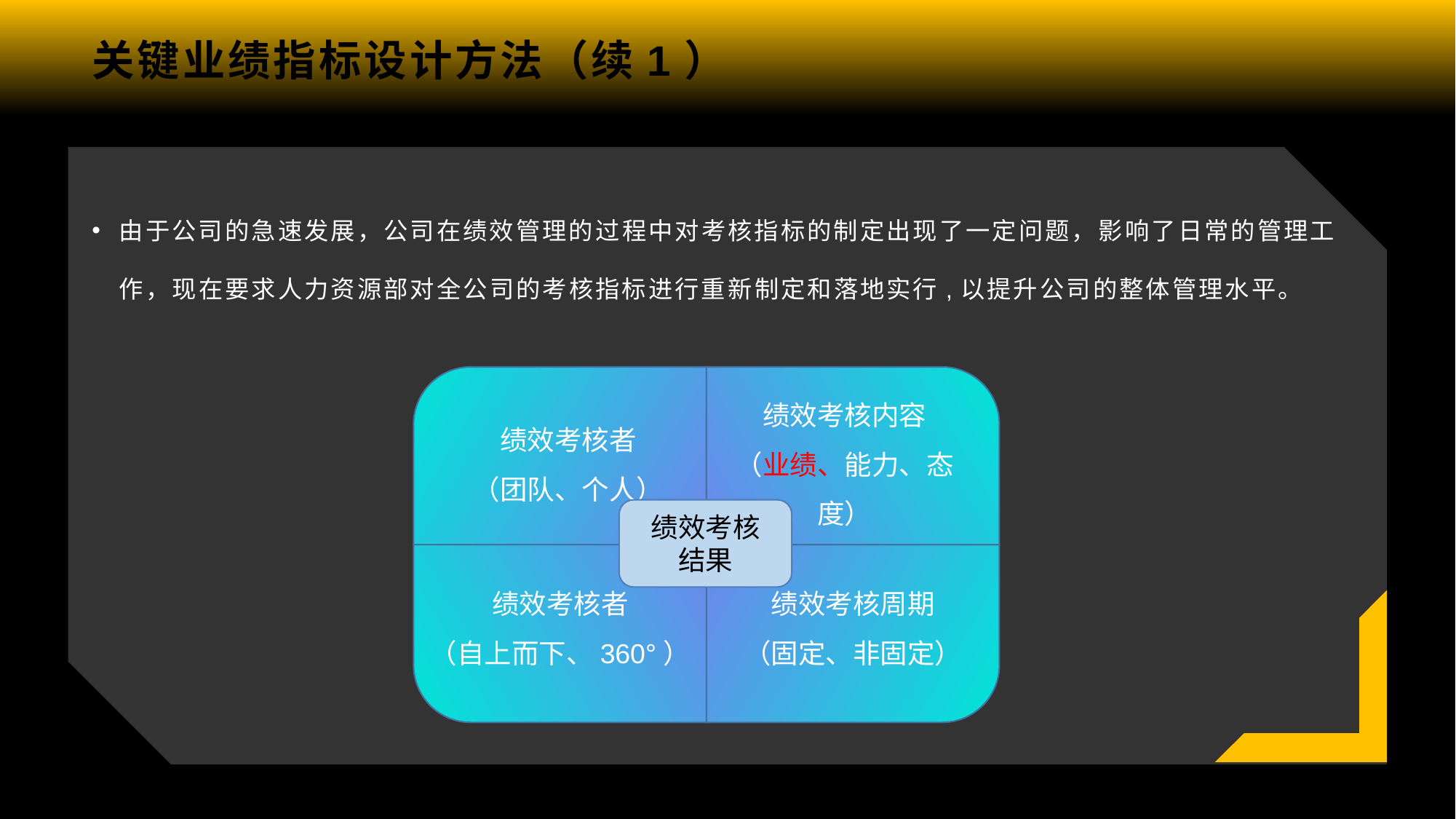

# 关键业绩指标设计方法（续1）

由于公司的急速发展，公司在绩效管理的过程中对考核指标的制定出现了一定问题，影响了日常的管理工作，现在要求人力资源部对全公司的考核指标进行重新制定和落地实行,以提升公司的整体管理水平。

绩效考核者
（团队、个人）
绩效考核内容
（业绩、能力、态度）

绩效考核者
（自上而下、360°）
绩效考核周期
（固定、非固定）
绩效考核
结果